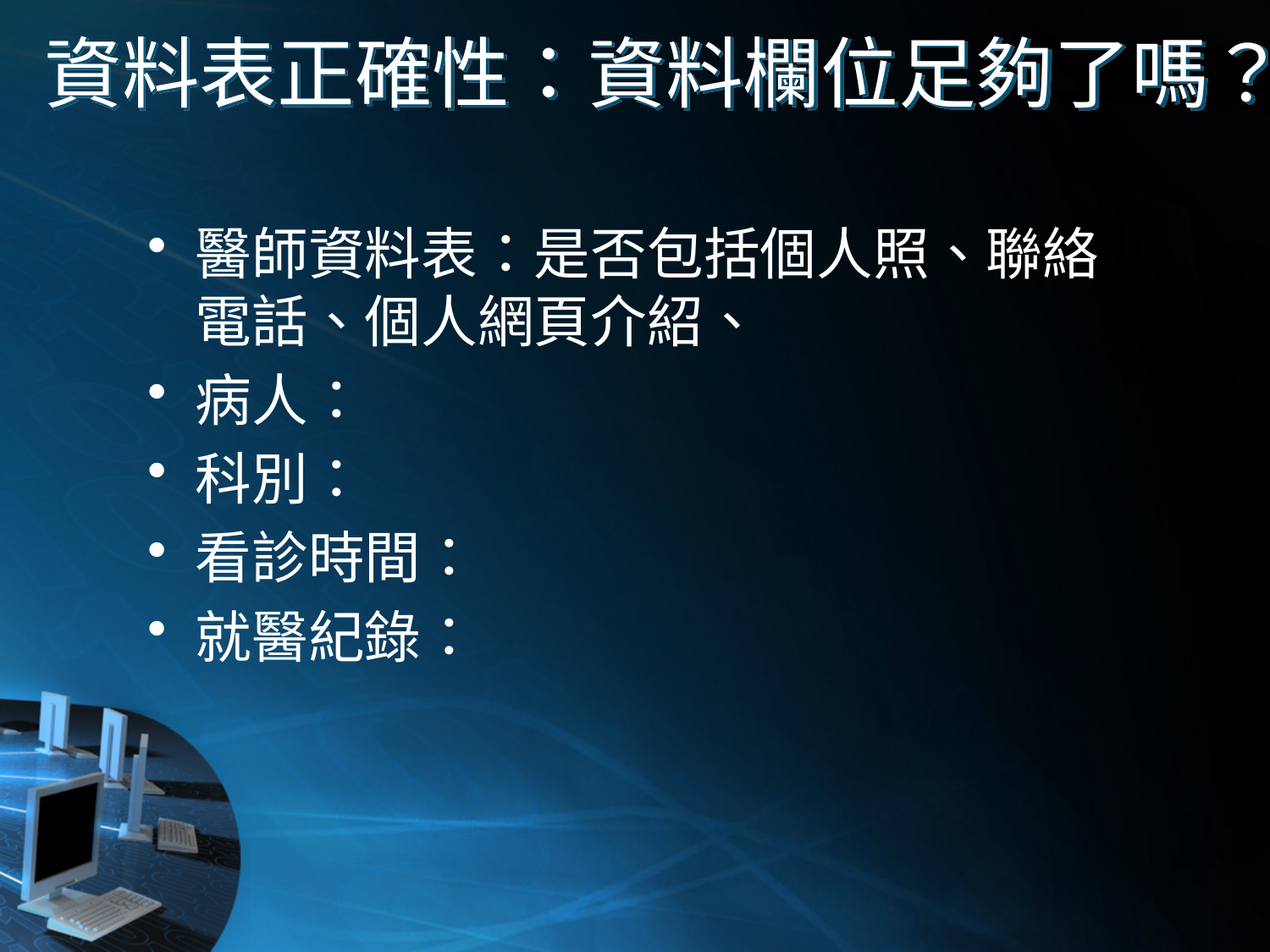

# 資料表正確性：資料欄位足夠了嗎？
醫師資料表：是否包括個人照、聯絡電話、個人網頁介紹、
病人：
科別：
看診時間：
就醫紀錄：